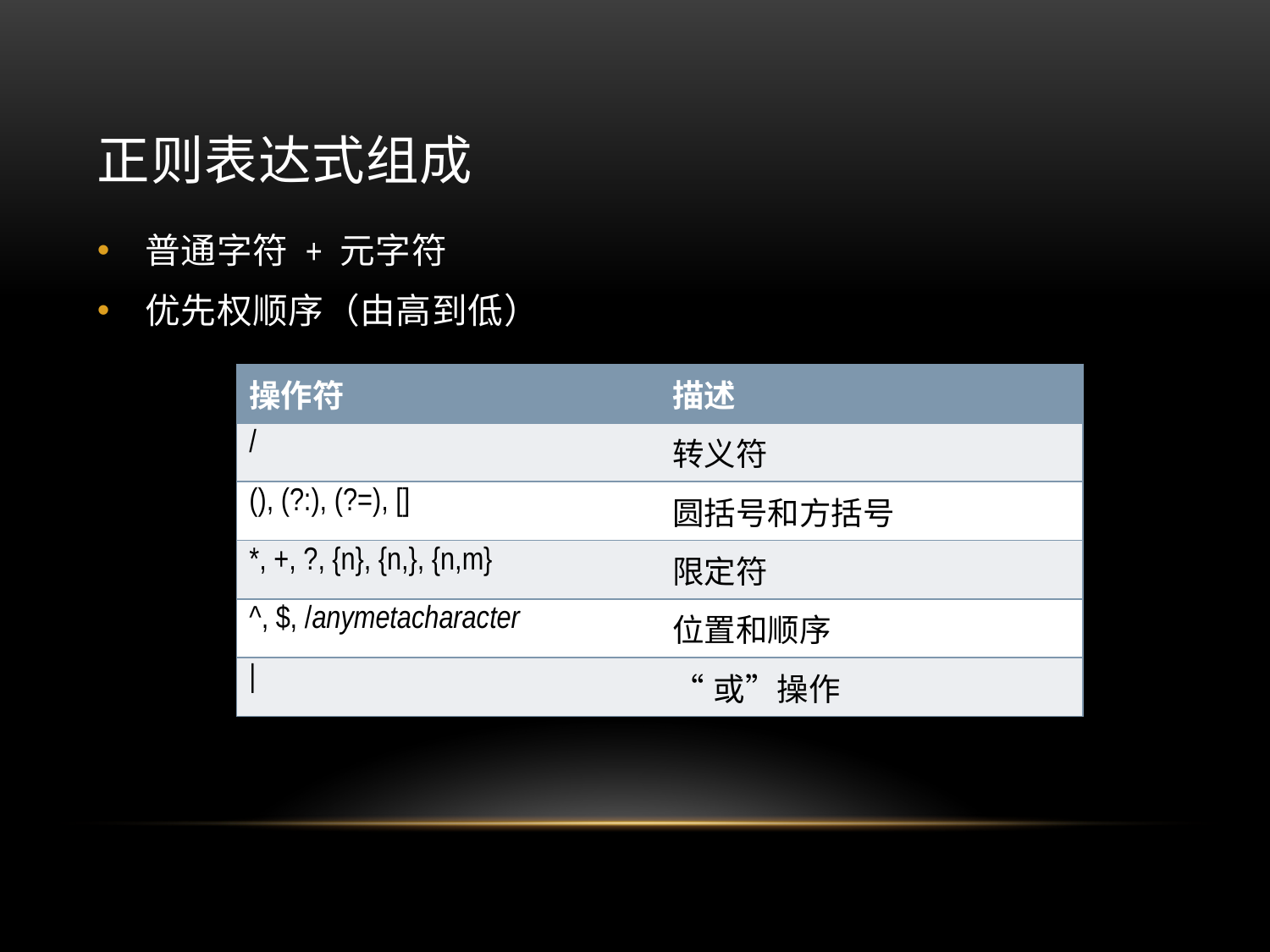

# 正则表达式组成
普通字符 + 元字符
优先权顺序（由高到低）

| 操作符 | 描述 |
| --- | --- |
| / | 转义符 |
| (), (?:), (?=), [] | 圆括号和方括号 |
| \*, +, ?, {n}, {n,}, {n,m} | 限定符 |
| ^, $, /anymetacharacter | 位置和顺序 |
| | | “或”操作 |